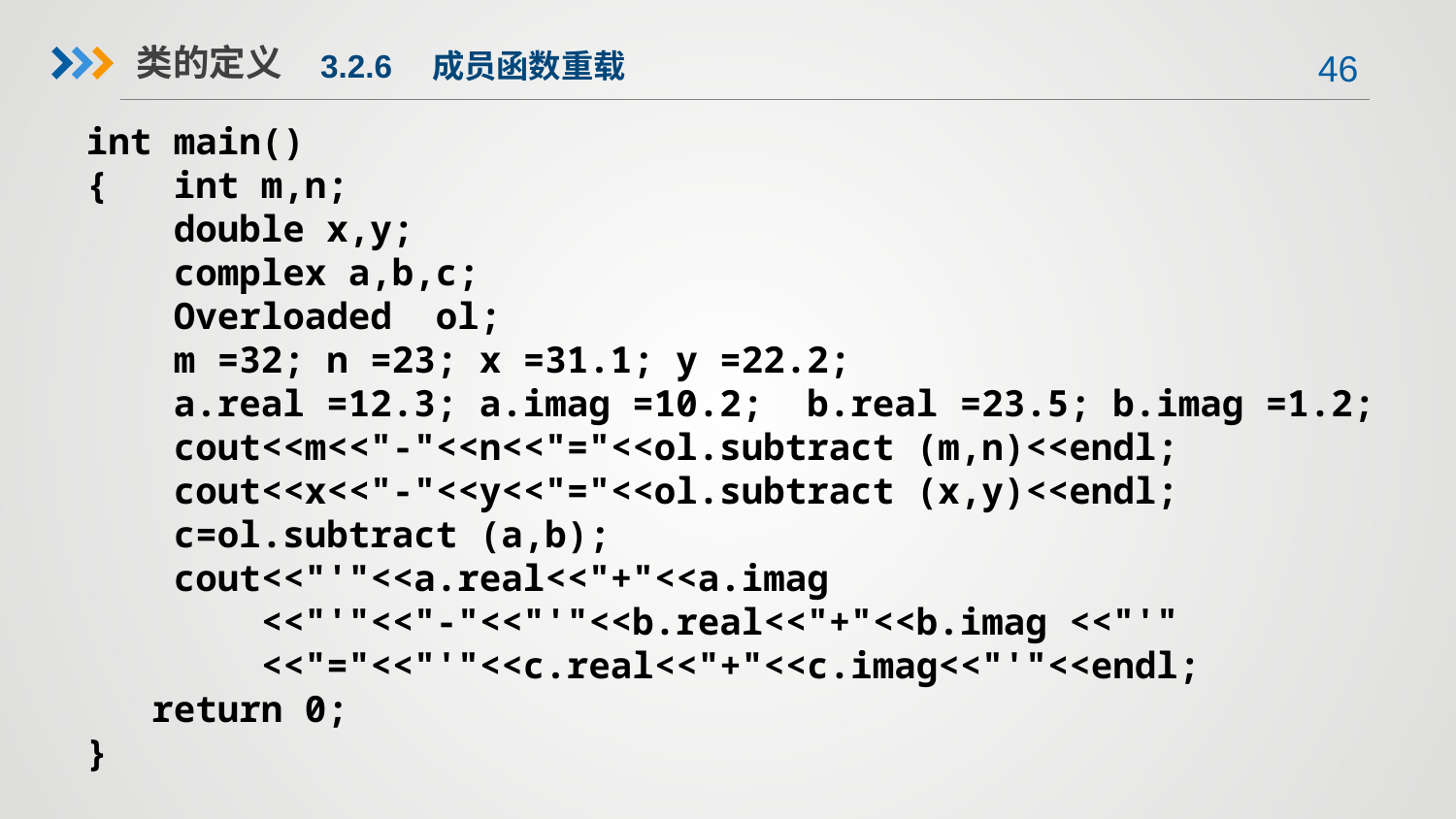

类的定义
3.2.6　成员函数重载
int main()
{   int m,n;
    double x,y;
    complex a,b,c;
    Overloaded  ol;
    m =32; n =23; x =31.1; y =22.2;
    a.real =12.3; a.imag =10.2;  b.real =23.5; b.imag =1.2;
    cout<<m<<"-"<<n<<"="<<ol.subtract (m,n)<<endl;
    cout<<x<<"-"<<y<<"="<<ol.subtract (x,y)<<endl;
    c=ol.subtract (a,b);
    cout<<"'"<<a.real<<"+"<<a.imag
        <<"'"<<"-"<<"'"<<b.real<<"+"<<b.imag <<"'"
        <<"="<<"'"<<c.real<<"+"<<c.imag<<"'"<<endl;
   return 0;
}